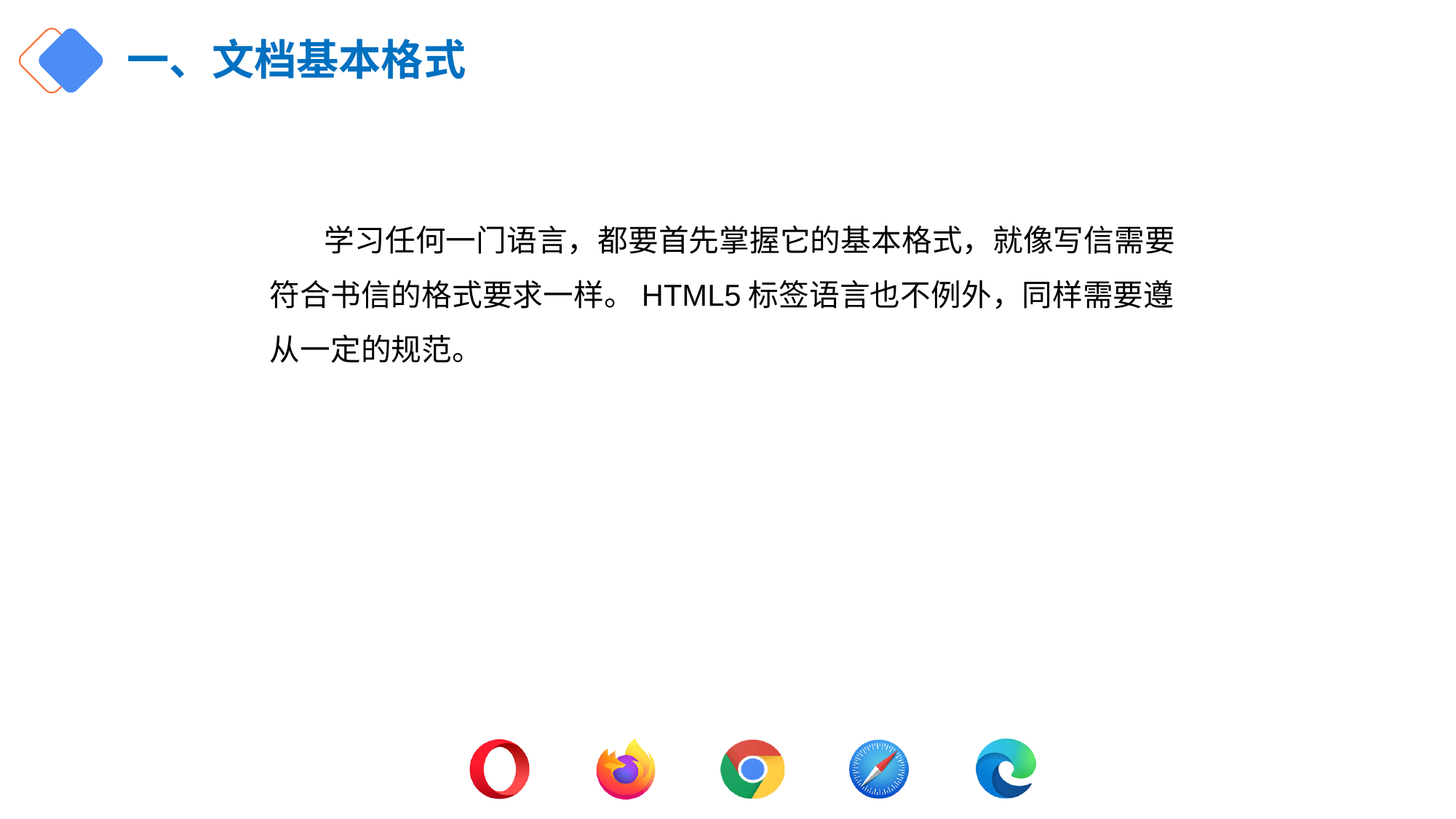

# 一、文档基本格式
学习任何一门语言，都要首先掌握它的基本格式，就像写信需要符合书信的格式要求一样。HTML5标签语言也不例外，同样需要遵从一定的规范。